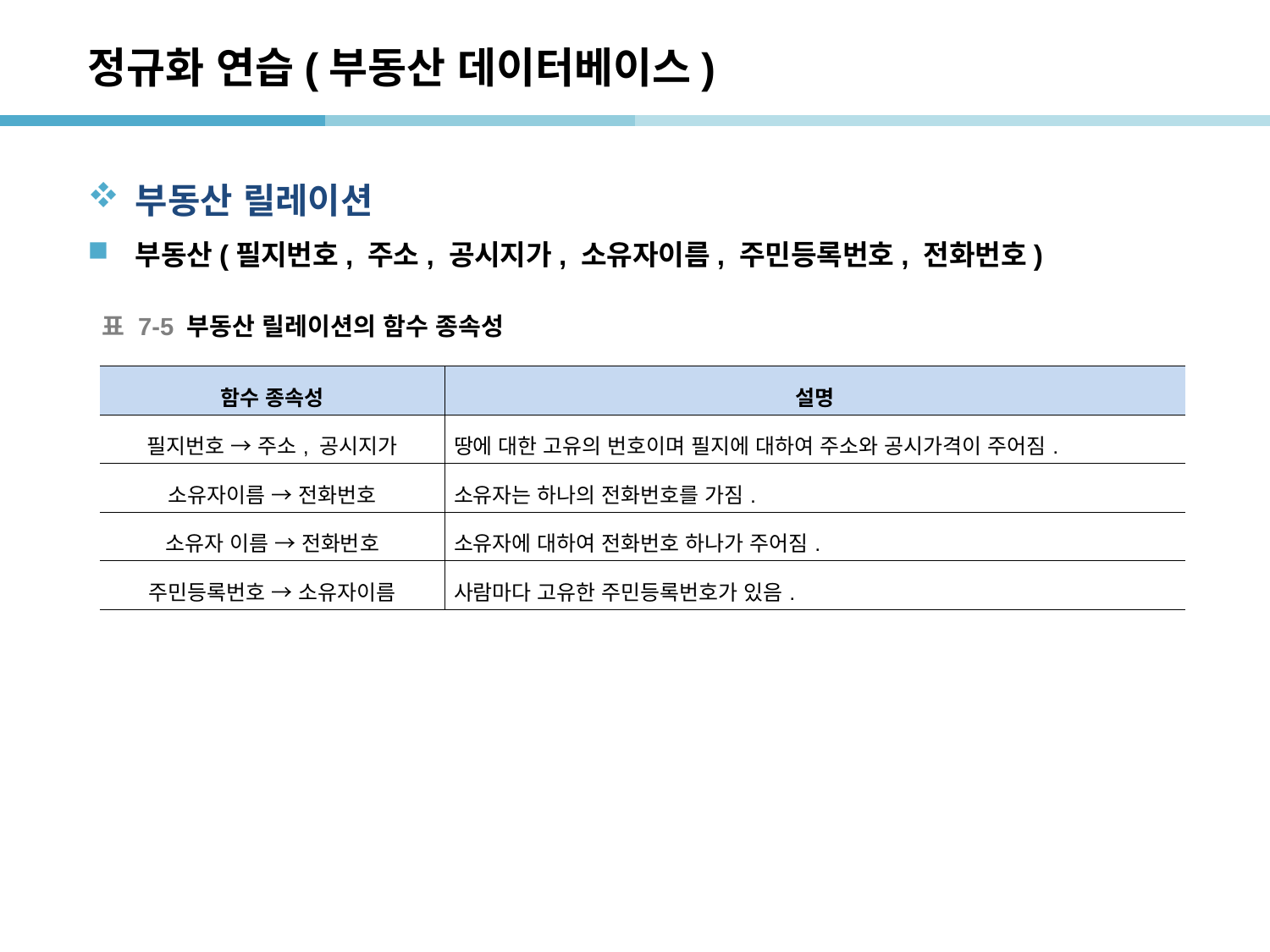

# 정규화 연습(부동산 데이터베이스)
부동산 릴레이션
부동산(필지번호, 주소, 공시지가, 소유자이름, 주민등록번호, 전화번호)
표 7-5 부동산 릴레이션의 함수 종속성
| 함수 종속성 | 설명 |
| --- | --- |
| 필지번호 → 주소, 공시지가 | 땅에 대한 고유의 번호이며 필지에 대하여 주소와 공시가격이 주어짐. |
| 소유자이름 → 전화번호 | 소유자는 하나의 전화번호를 가짐. |
| 소유자 이름 → 전화번호 | 소유자에 대하여 전화번호 하나가 주어짐. |
| 주민등록번호 → 소유자이름 | 사람마다 고유한 주민등록번호가 있음. |